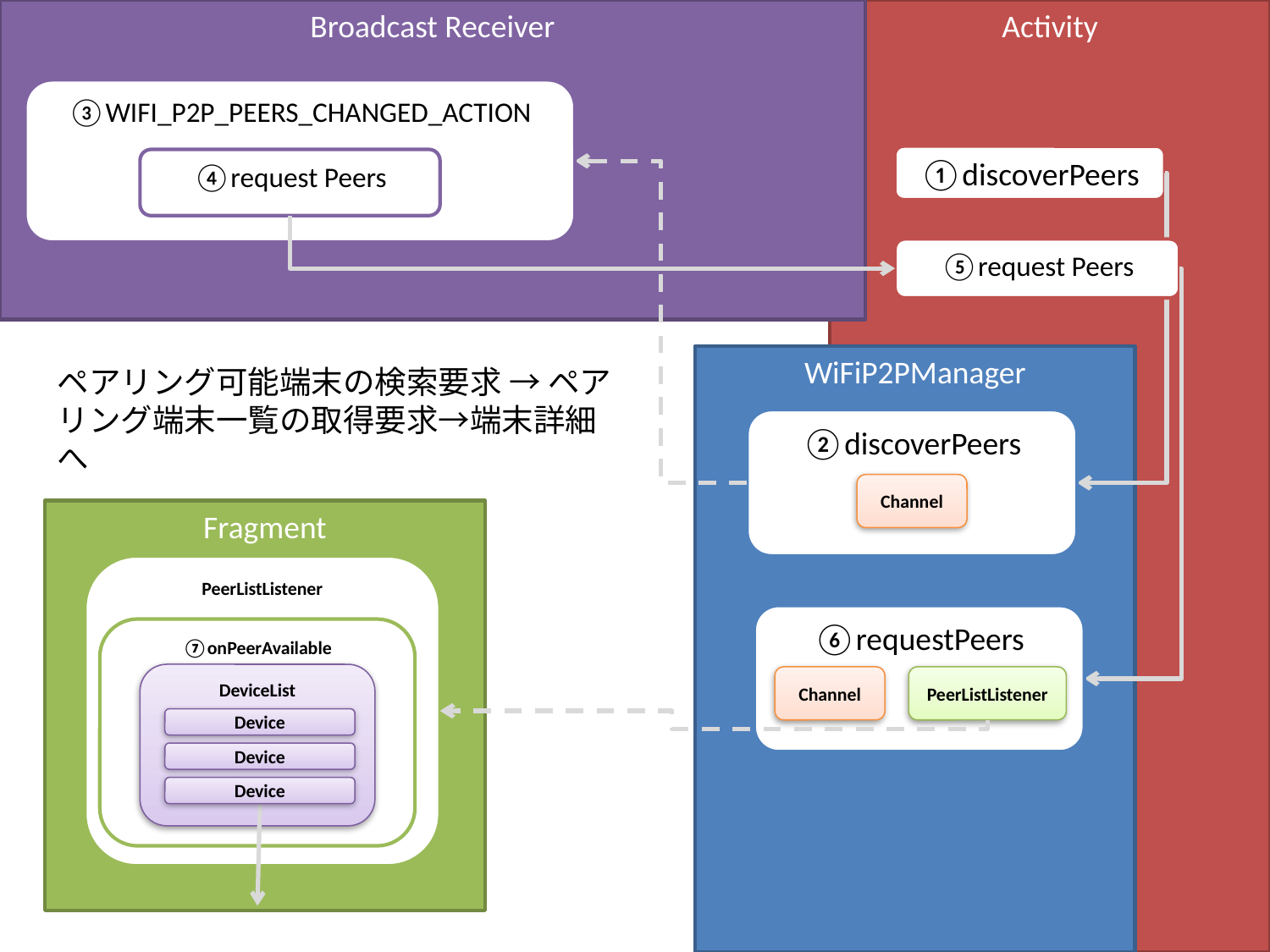

Broadcast Receiver
Activity
③WIFI_P2P_PEERS_CHANGED_ACTION
①discoverPeers
④request Peers
⑤request Peers
WiFiP2PManager
ペアリング可能端末の検索要求 → ペアリング端末一覧の取得要求→端末詳細へ
②discoverPeers
Channel
Fragment
PeerListListener
⑥requestPeers
⑦onPeerAvailable
DeviceList
Channel
PeerListListener
Device
Device
Device